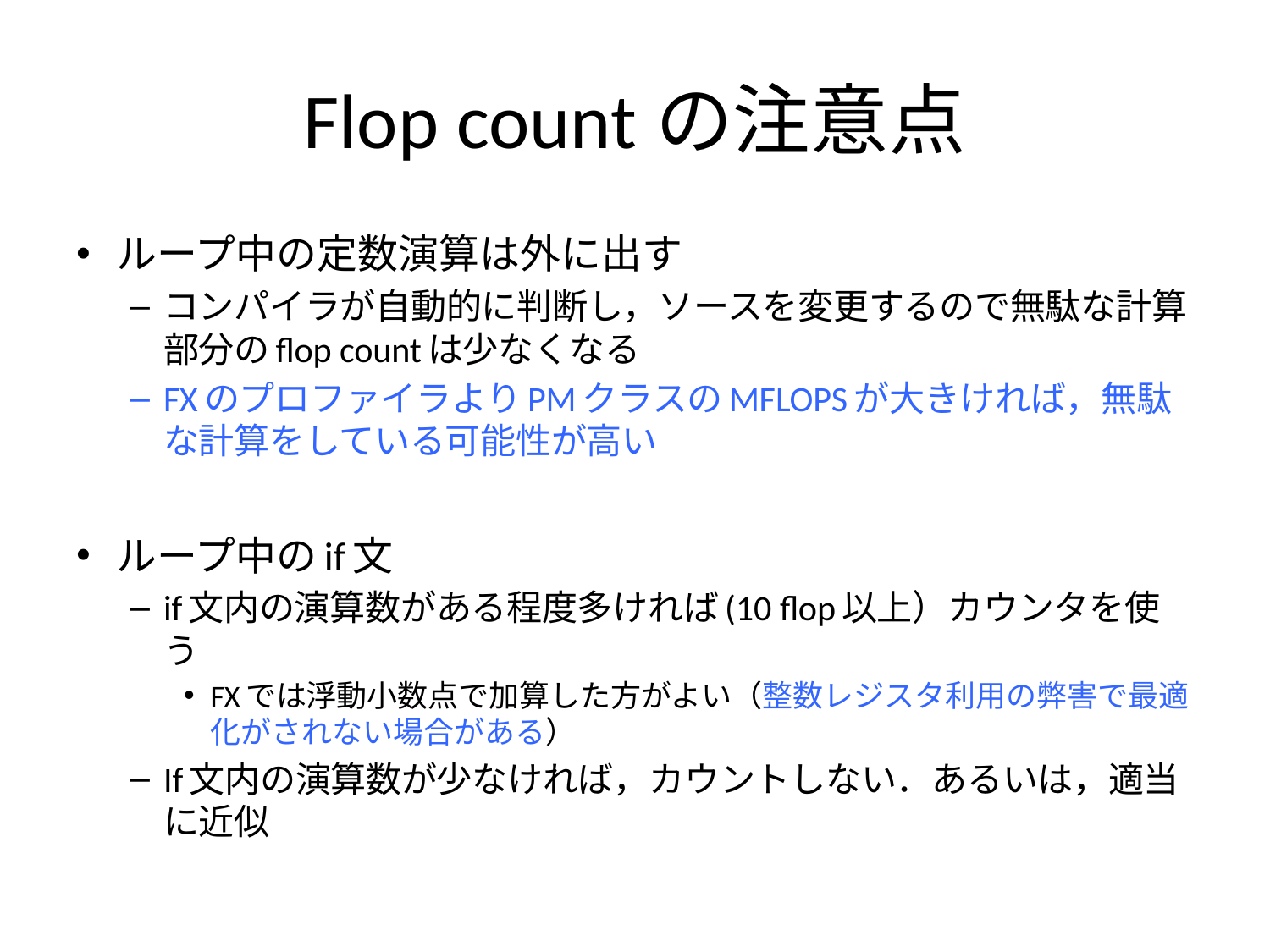

# Flop countの注意点
ループ中の定数演算は外に出す
コンパイラが自動的に判断し，ソースを変更するので無駄な計算部分のflop countは少なくなる
FXのプロファイラよりPMクラスのMFLOPSが大きければ，無駄な計算をしている可能性が高い

ループ中のif文
if文内の演算数がある程度多ければ(10 flop以上）カウンタを使う
FXでは浮動小数点で加算した方がよい（整数レジスタ利用の弊害で最適化がされない場合がある）
If文内の演算数が少なければ，カウントしない．あるいは，適当に近似